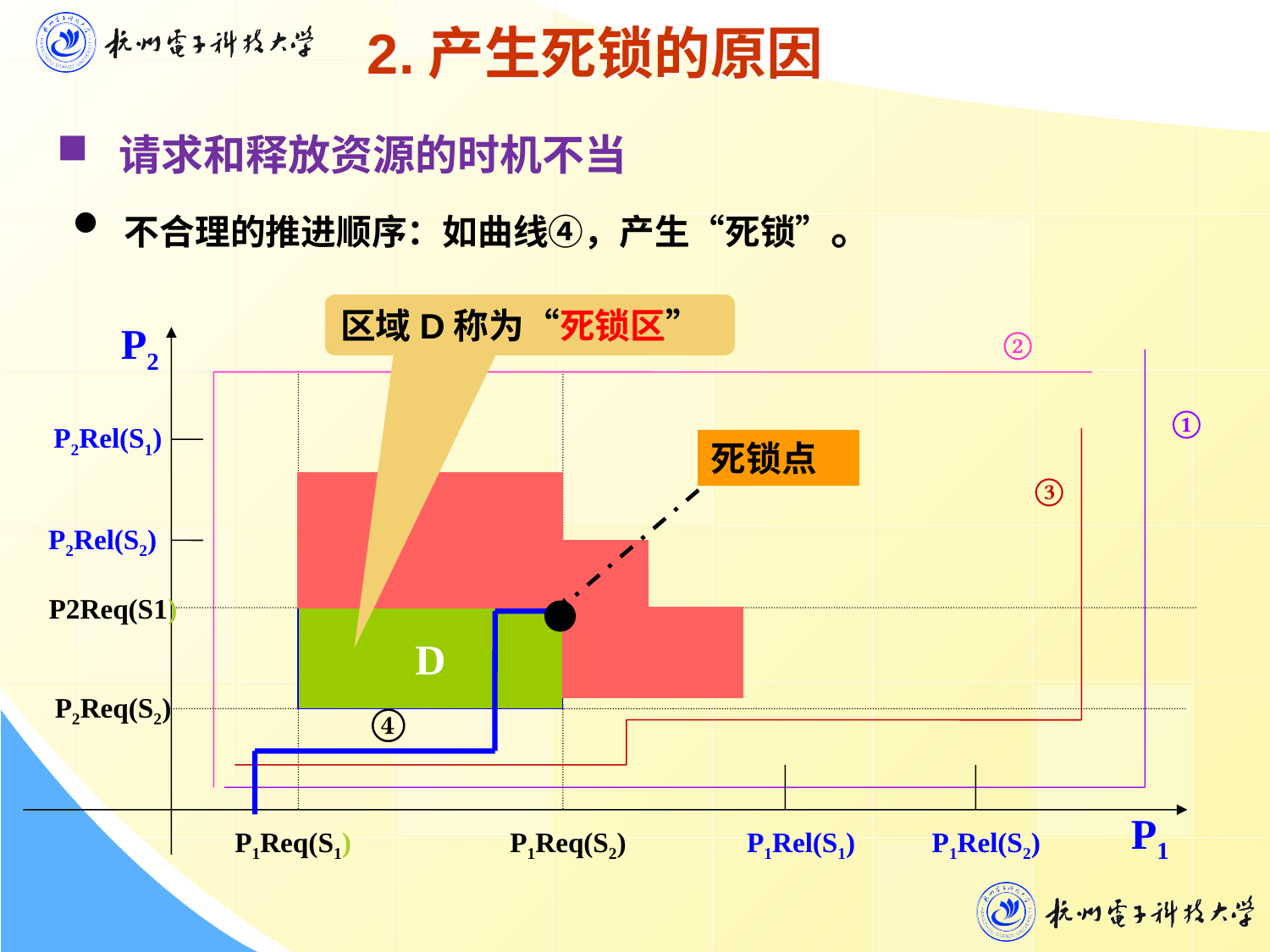

2.产生死锁的原因
  请求和释放资源的时机不当
 不合理的推进顺序：如曲线④，产生“死锁”。
区域D称为“死锁区”
②

①
P2Rel(S1)

③

P2Rel(S2)

P2Req(S1)

D

D
P2Req(S2)

P1Req(S1)
P1Req(S2)
P1Rel(S1)
P1Rel(S2)
P2
死锁点

④

P1